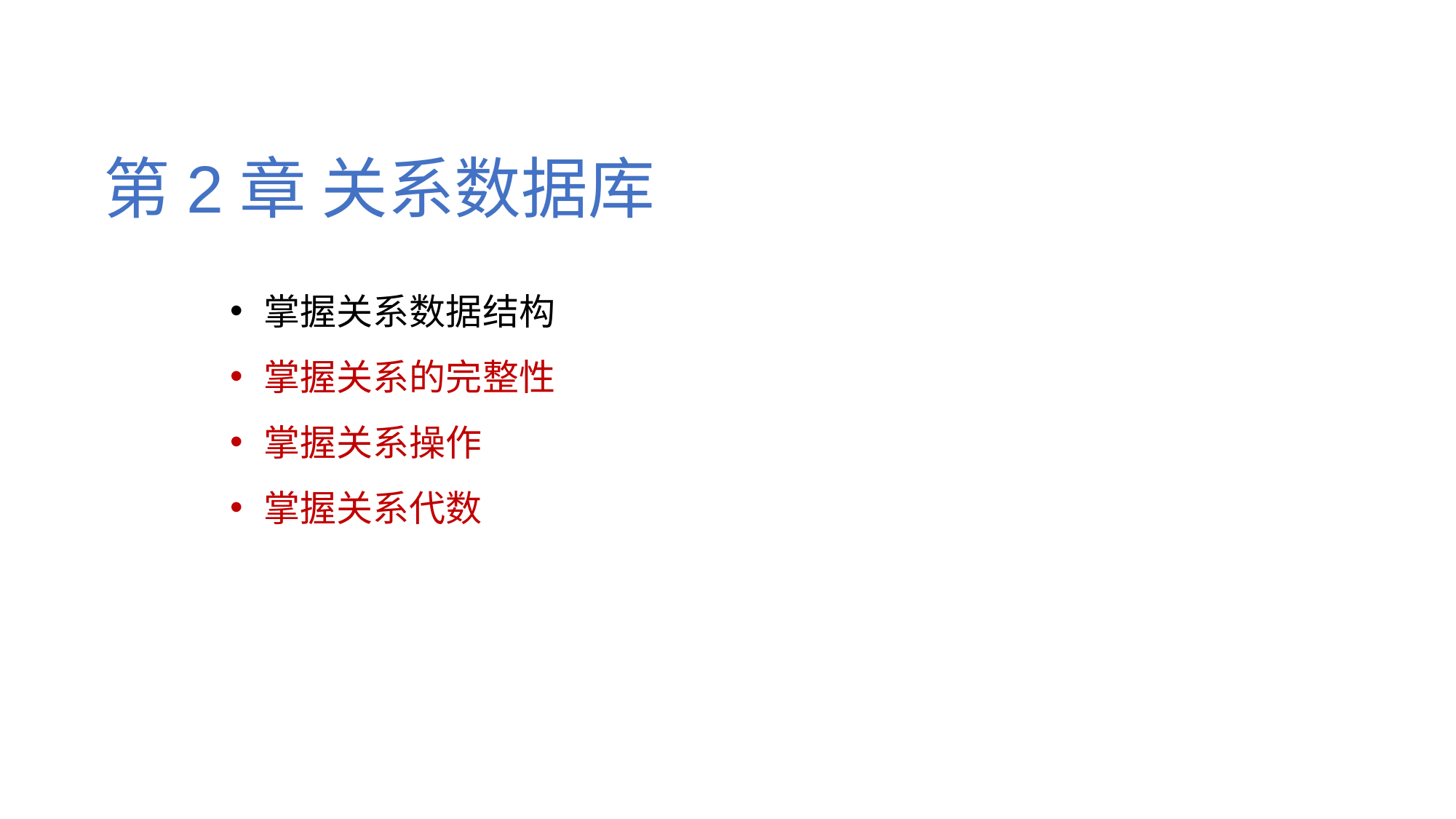

第2章 关系数据库
掌握关系数据结构
掌握关系的完整性
掌握关系操作
掌握关系代数